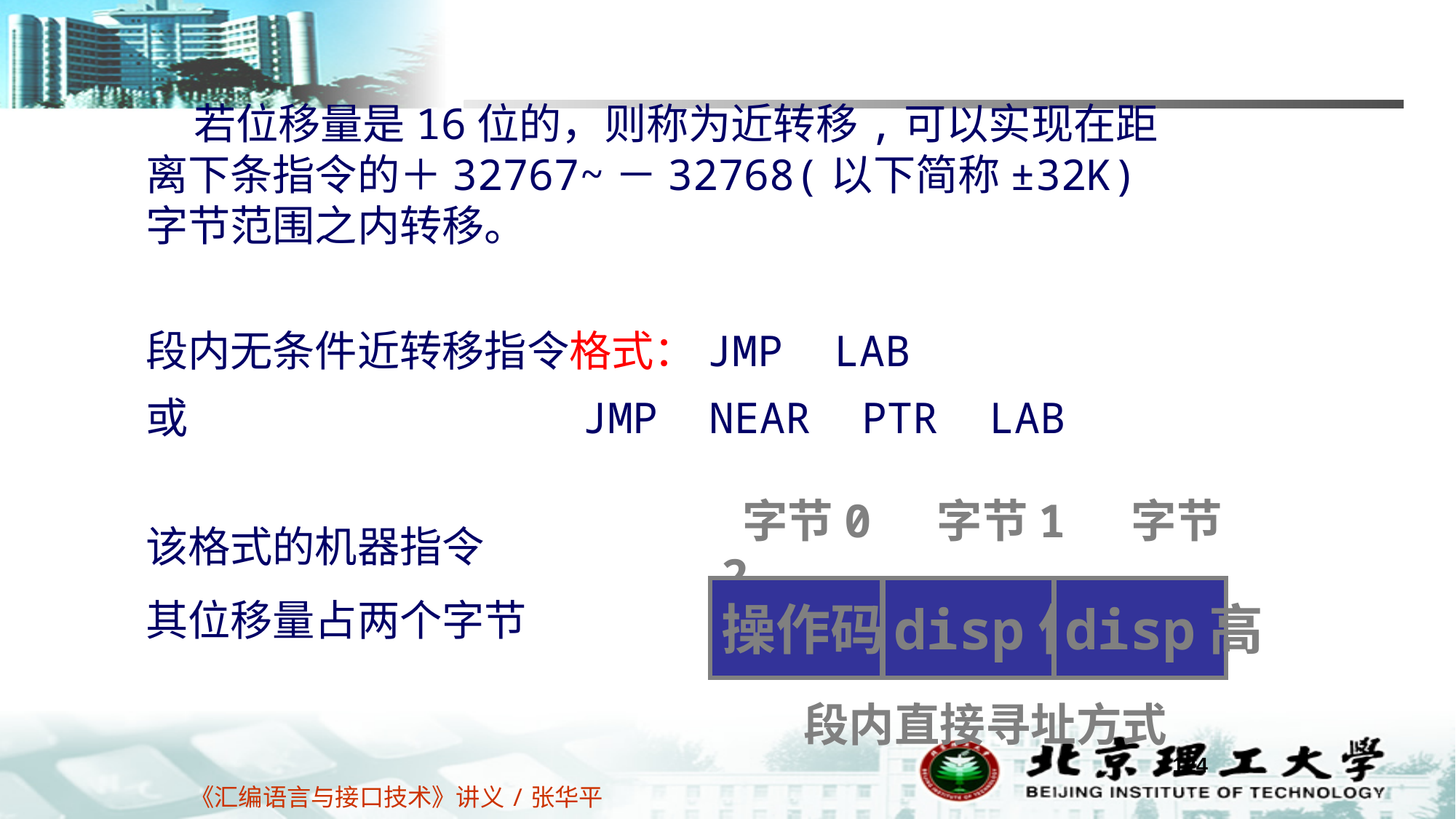

若位移量是16位的，则称为近转移,可以实现在距离下条指令的＋32767~－32768(以下简称±32K)字节范围之内转移。
段内无条件近转移指令格式：JMP  LAB
或  				JMP  NEAR  PTR  LAB

该格式的机器指令
其位移量占两个字节
 字节0  字节1  字节2

操作码
disp低
disp高
段内直接寻址方式
124